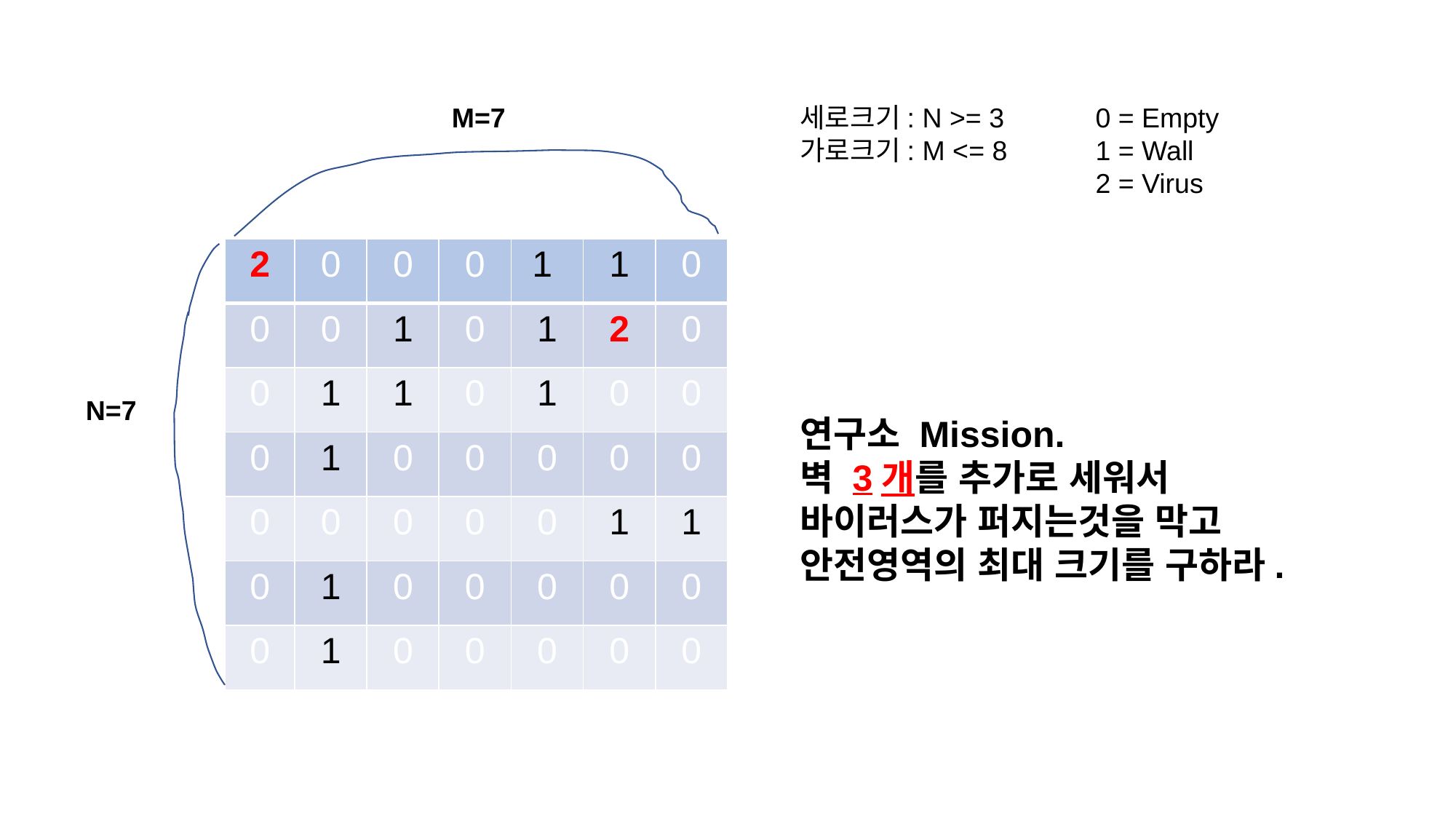

0 = Empty
1 = Wall
2 = Virus
M=7
세로크기: N >= 3
가로크기: M <= 8

| 2 | 0 | 0 | 0 | 1 | 1 | 0 |
| --- | --- | --- | --- | --- | --- | --- |
| 0 | 0 | 1 | 0 | 1 | 2 | 0 |
| 0 | 1 | 1 | 0 | 1 | 0 | 0 |
| 0 | 1 | 0 | 0 | 0 | 0 | 0 |
| 0 | 0 | 0 | 0 | 0 | 1 | 1 |
| 0 | 1 | 0 | 0 | 0 | 0 | 0 |
| 0 | 1 | 0 | 0 | 0 | 0 | 0 |

N=7
연구소 Mission.
벽 3개를 추가로 세워서 바이러스가 퍼지는것을 막고
안전영역의 최대 크기를 구하라.